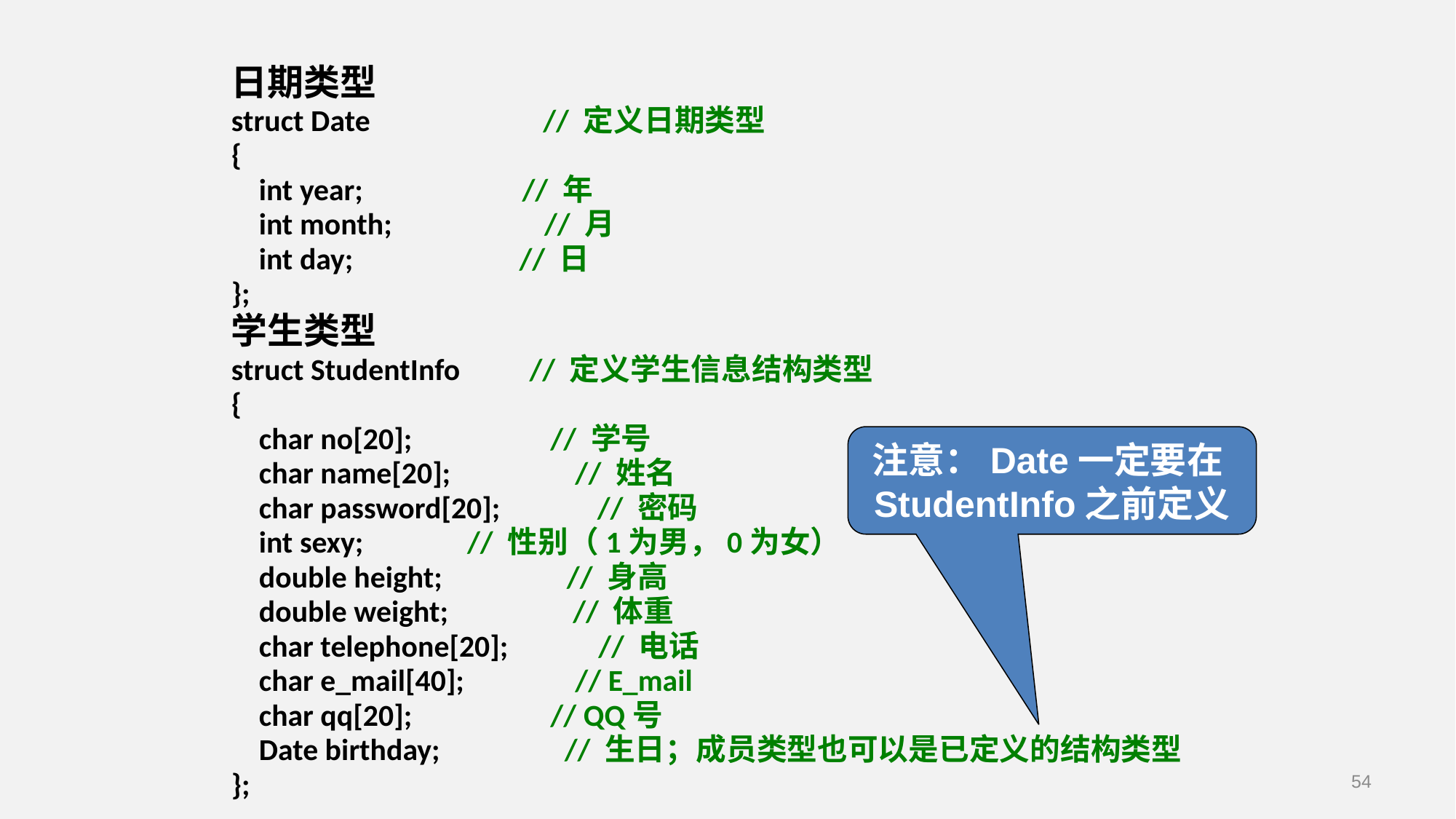

日期类型
struct Date                         // 定义日期类型
{
    int year;                       // 年
    int month;                      // 月
    int day;                        // 日
};
学生类型
struct StudentInfo          // 定义学生信息结构类型
{
    char no[20];                    // 学号
    char name[20];                  // 姓名
    char password[20];              // 密码
    int sexy;               // 性别（1为男，0为女）
    double height;                  // 身高
    double weight;                  // 体重
    char telephone[20];             // 电话
    char e_mail[40];                // E_mail
    char qq[20];                    // QQ号
    Date birthday;                  // 生日；成员类型也可以是已定义的结构类型
};
注意：Date一定要在StudentInfo之前定义
54